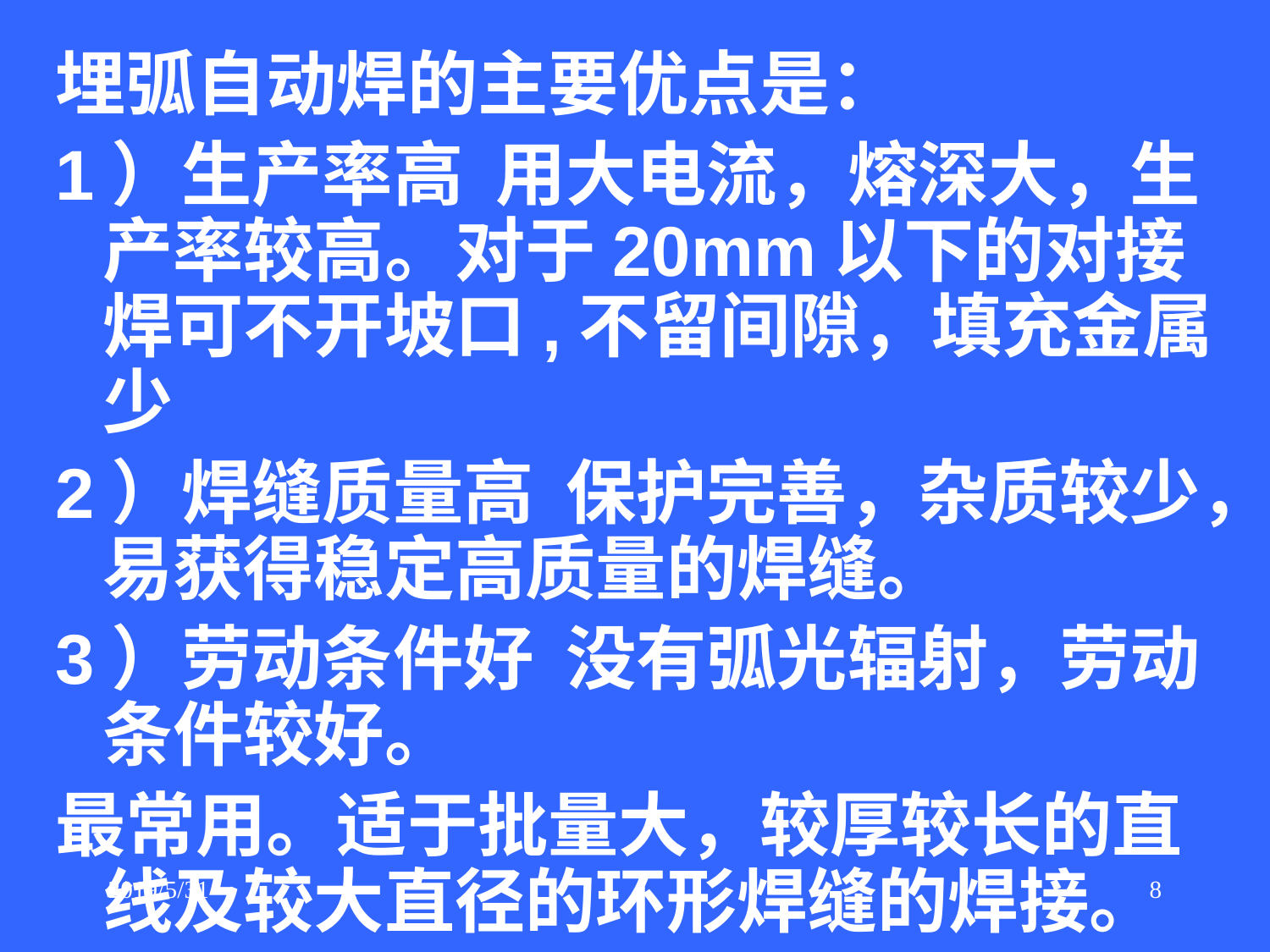

埋弧自动焊的主要优点是：
1）生产率高  用大电流，熔深大，生产率较高。对于20mm以下的对接焊可不开坡口,不留间隙，填充金属少
2）焊缝质量高  保护完善，杂质较少，易获得稳定高质量的焊缝。
3）劳动条件好  没有弧光辐射，劳动条件较好。
最常用。适于批量大，较厚较长的直线及较大直径的环形焊缝的焊接。
2019/5/31
8